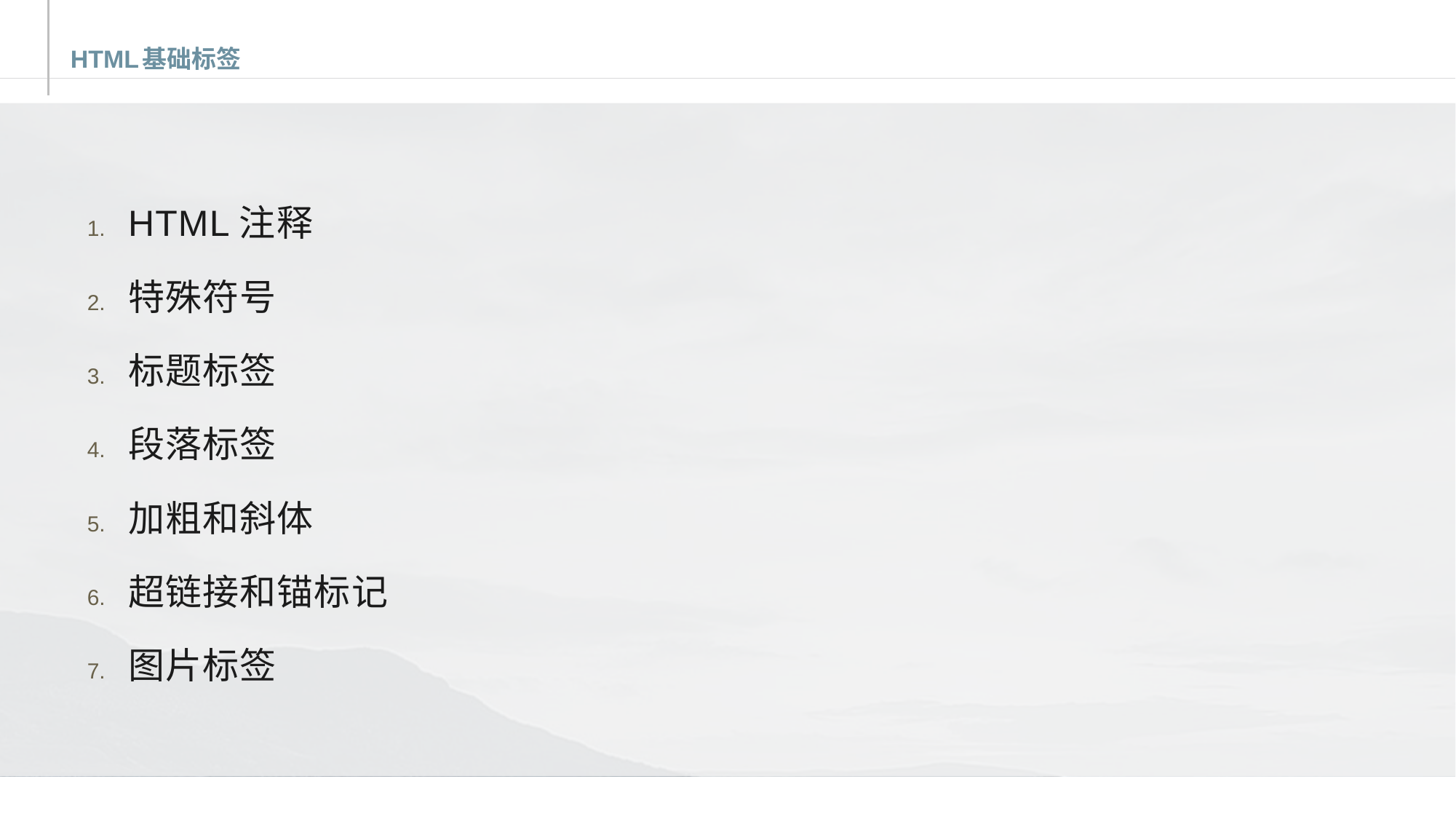

# HTML基础标签

HTML注释
特殊符号
标题标签
段落标签
加粗和斜体
超链接和锚标记
图片标签